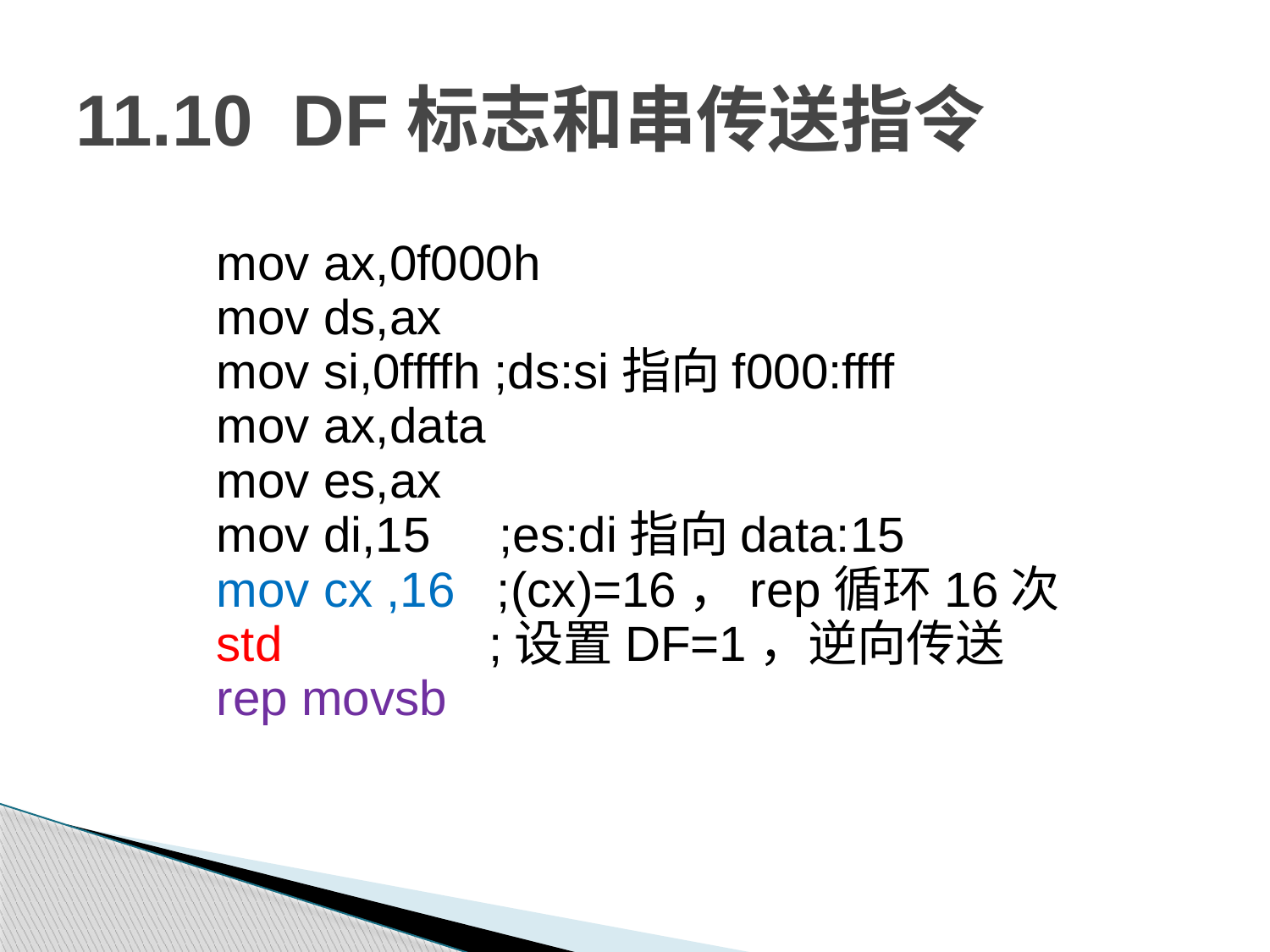

# 11.10  DF标志和串传送指令
 mov ax,0f000h
 mov ds,ax
 mov si,0ffffh ;ds:si指向f000:ffff
 mov ax,data
 mov es,ax
 mov di,15     ;es:di指向data:15
 mov cx ,16   ;(cx)=16，rep循环16次
 std               ;设置DF=1，逆向传送
 rep movsb